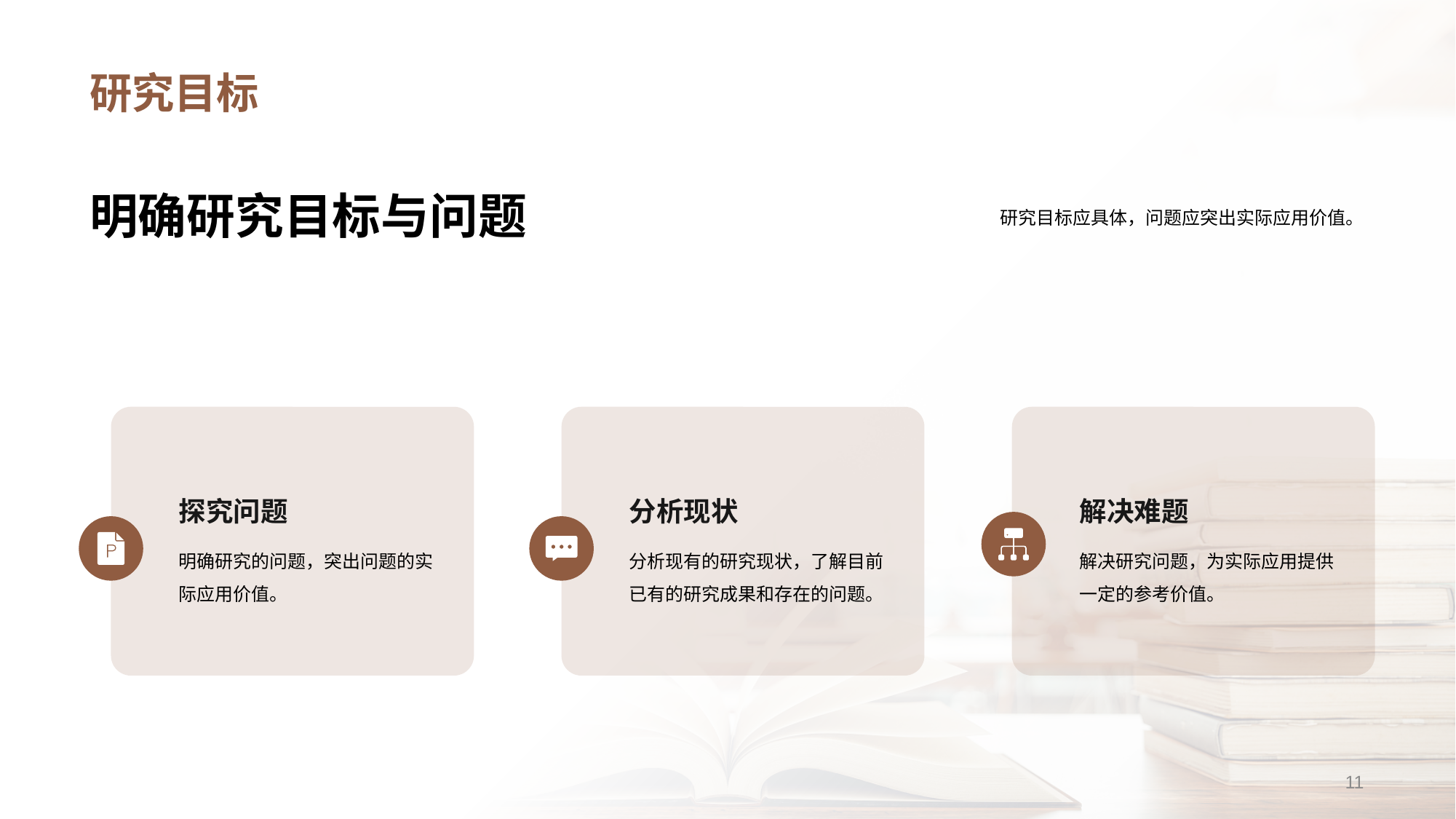

# 研究目标
明确研究目标与问题
研究目标应具体，问题应突出实际应用价值。

探究问题
明确研究的问题，突出问题的实际应用价值。

分析现状
分析现有的研究现状，了解目前已有的研究成果和存在的问题。

解决难题
解决研究问题，为实际应用提供一定的参考价值。

11